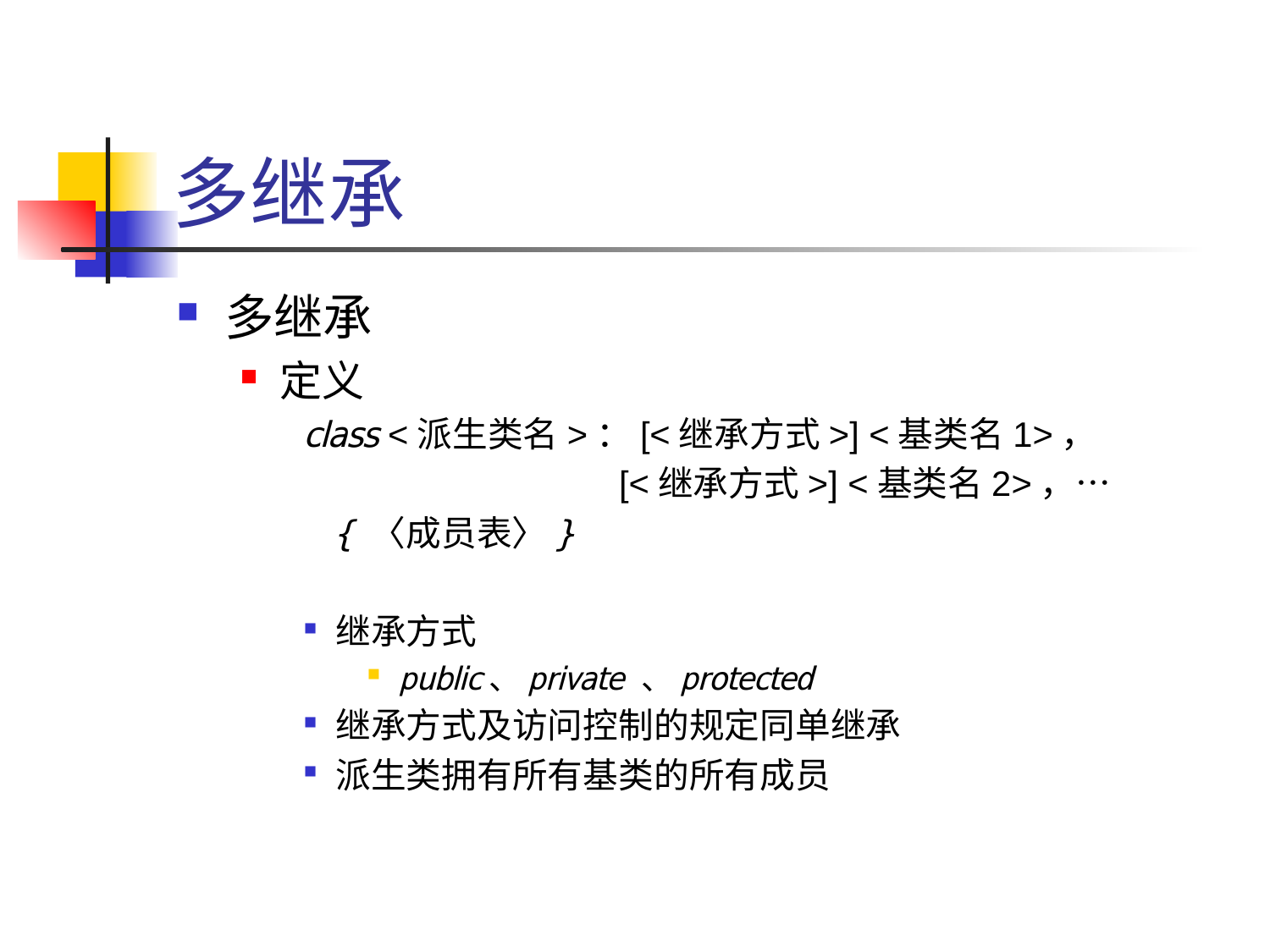

# 多继承
多继承
定义
class <派生类名>：[<继承方式>] <基类名1>，
			   [<继承方式>] <基类名2>，…
	{ 〈成员表〉}

继承方式
public、private 、protected
继承方式及访问控制的规定同单继承
派生类拥有所有基类的所有成员